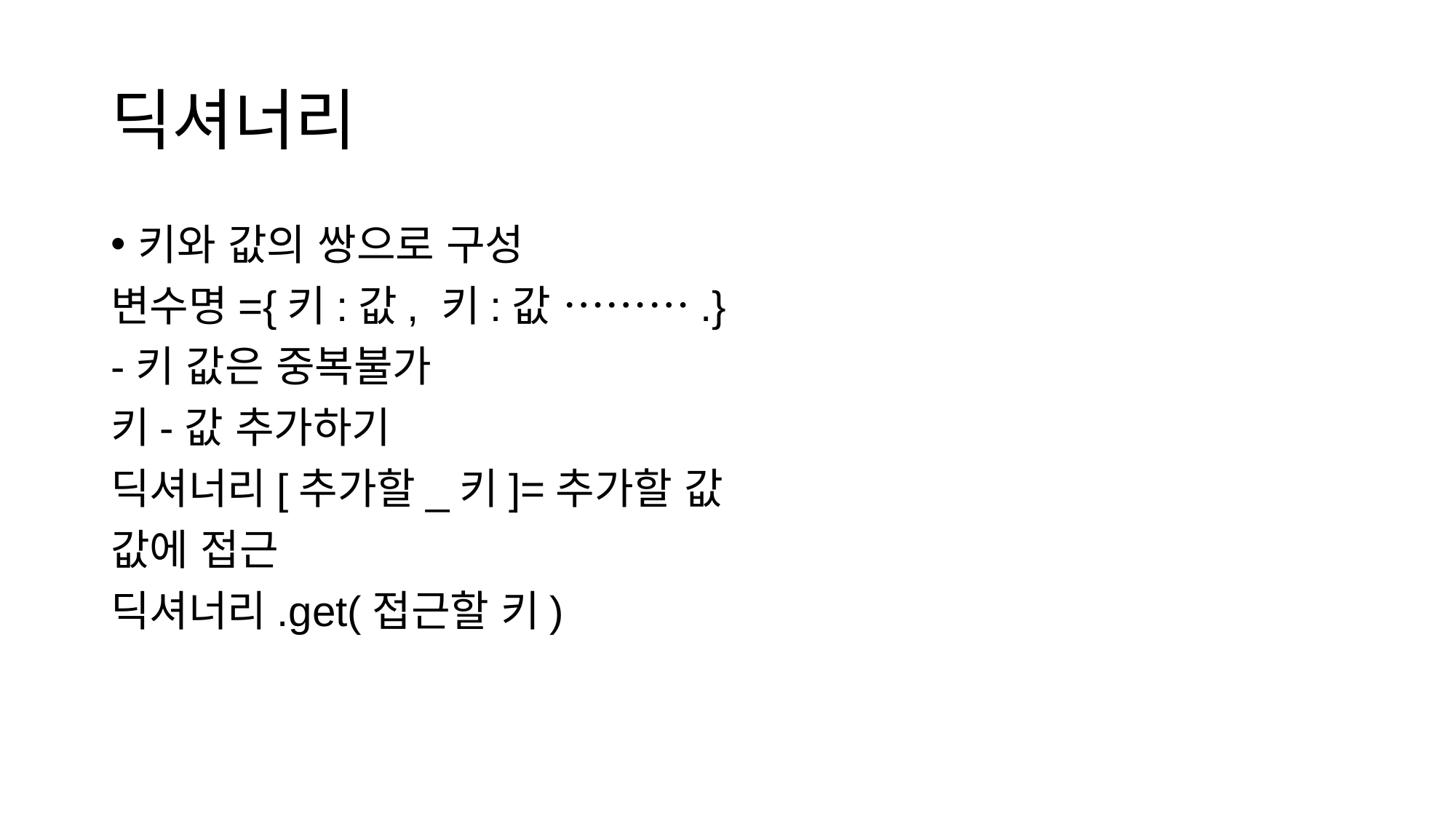

# 딕셔너리
키와 값의 쌍으로 구성
변수명={키:값, 키:값 ……….}
-키 값은 중복불가
키-값 추가하기
딕셔너리[추가할_키]=추가할 값
값에 접근
딕셔너리.get(접근할 키)